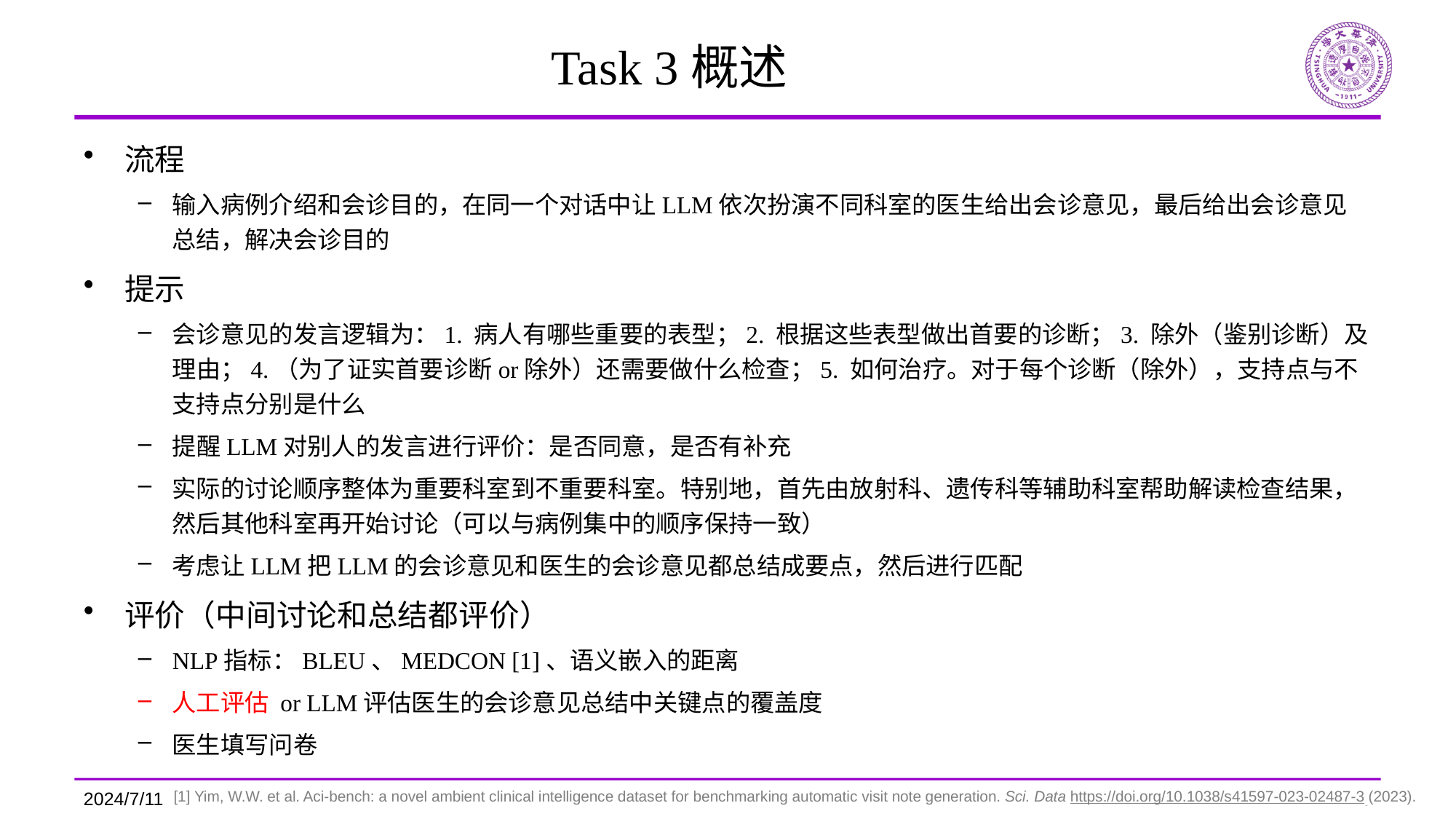

# Task 3概述
流程
输入病例介绍和会诊目的，在同一个对话中让LLM依次扮演不同科室的医生给出会诊意见，最后给出会诊意见总结，解决会诊目的
提示
会诊意见的发言逻辑为：1. 病人有哪些重要的表型；2. 根据这些表型做出首要的诊断；3. 除外（鉴别诊断）及理由；4.（为了证实首要诊断or除外）还需要做什么检查；5. 如何治疗。对于每个诊断（除外），支持点与不支持点分别是什么
提醒LLM对别人的发言进行评价：是否同意，是否有补充
实际的讨论顺序整体为重要科室到不重要科室。特别地，首先由放射科、遗传科等辅助科室帮助解读检查结果，然后其他科室再开始讨论（可以与病例集中的顺序保持一致）
考虑让LLM把LLM的会诊意见和医生的会诊意见都总结成要点，然后进行匹配
评价（中间讨论和总结都评价）
NLP指标：BLEU、MEDCON [1]、语义嵌入的距离
人工评估 or LLM评估医生的会诊意见总结中关键点的覆盖度
医生填写问卷

2024/7/11
[1] Yim, W.W. et al. Aci-bench: a novel ambient clinical intelligence dataset for benchmarking automatic visit note generation. Sci. Data https://doi.org/10.1038/s41597-023-02487-3 (2023).

13